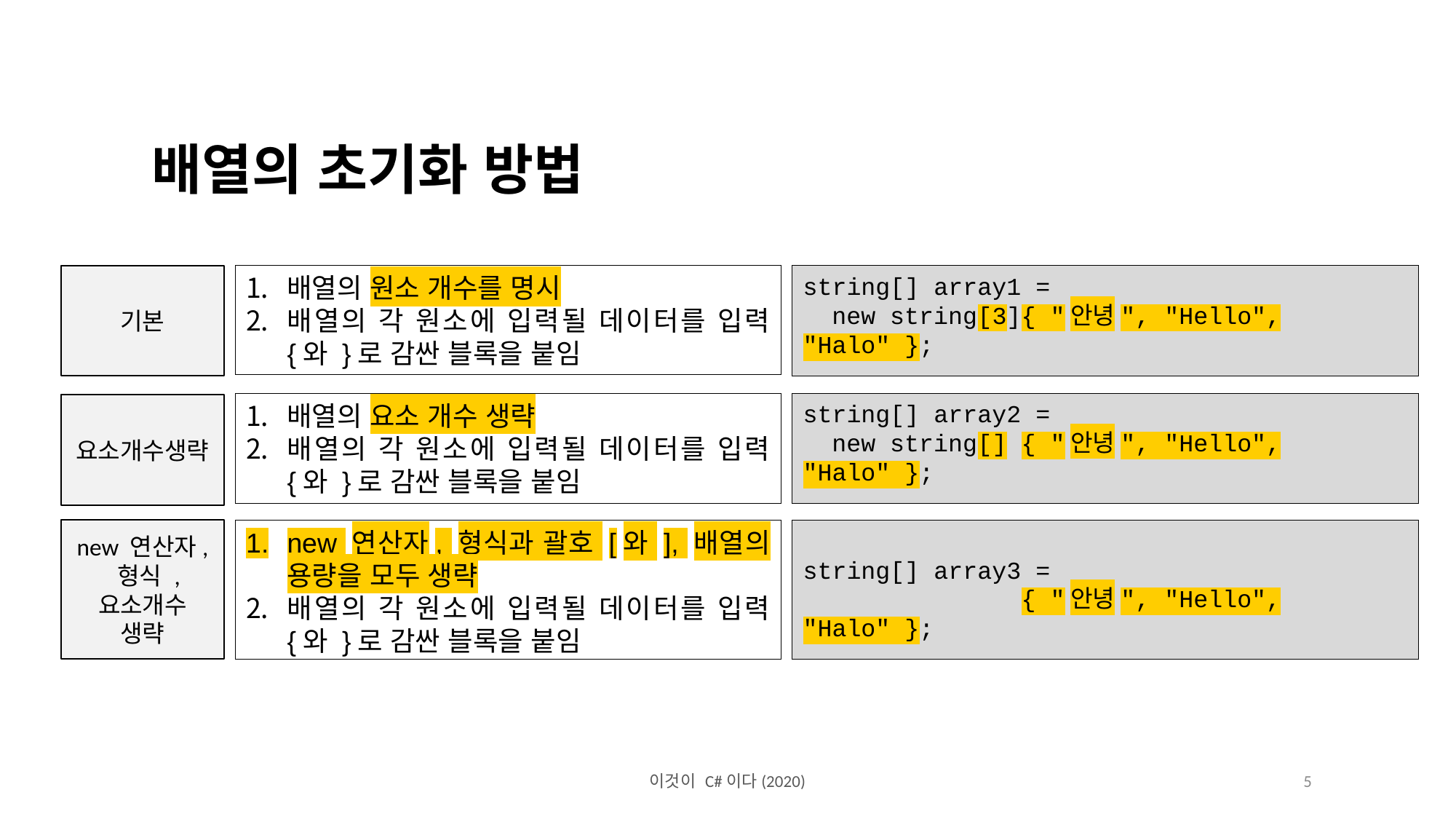

배열의 초기화 방법
배열의 원소 개수를 명시
배열의 각 원소에 입력될 데이터를 입력 {와 }로 감싼 블록을 붙임
string[] array1 =
  new string[3]{ "안녕", "Hello", "Halo" };
기본
배열의 요소 개수 생략
배열의 각 원소에 입력될 데이터를 입력 {와 }로 감싼 블록을 붙임
string[] array2 =
  new string[] { "안녕", "Hello", "Halo" };
요소개수생략
new 연산자,
 형식 ,
요소개수
생략
new 연산자, 형식과 괄호 [와 ], 배열의 용량을 모두 생략
배열의 각 원소에 입력될 데이터를 입력 {와 }로 감싼 블록을 붙임

string[] array3 =
               { "안녕", "Hello", "Halo" };
이것이 C#이다(2020)
5